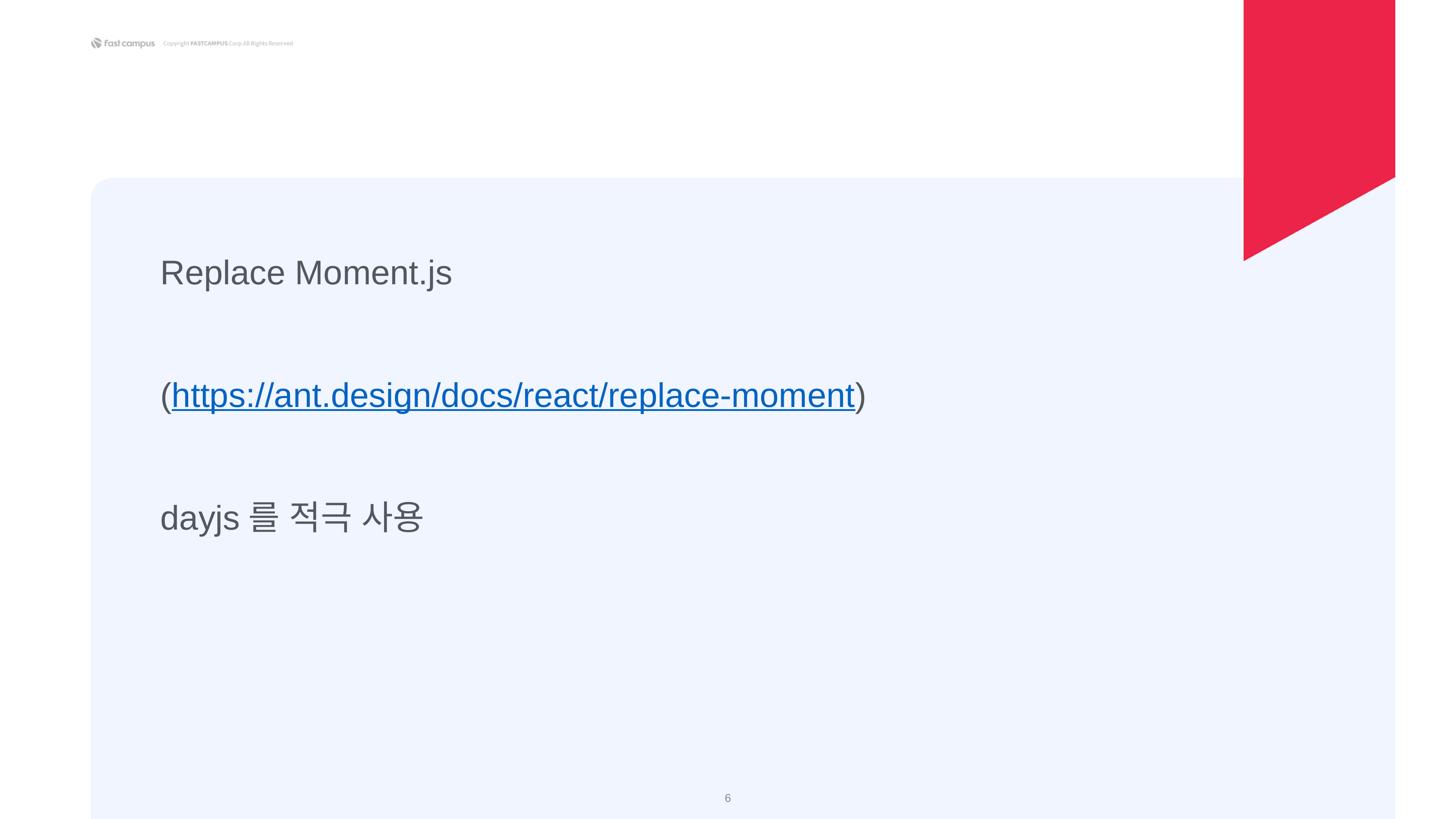

Replace Moment.js

(https://ant.design/docs/react/replace-moment)

dayjs를 적극 사용
6